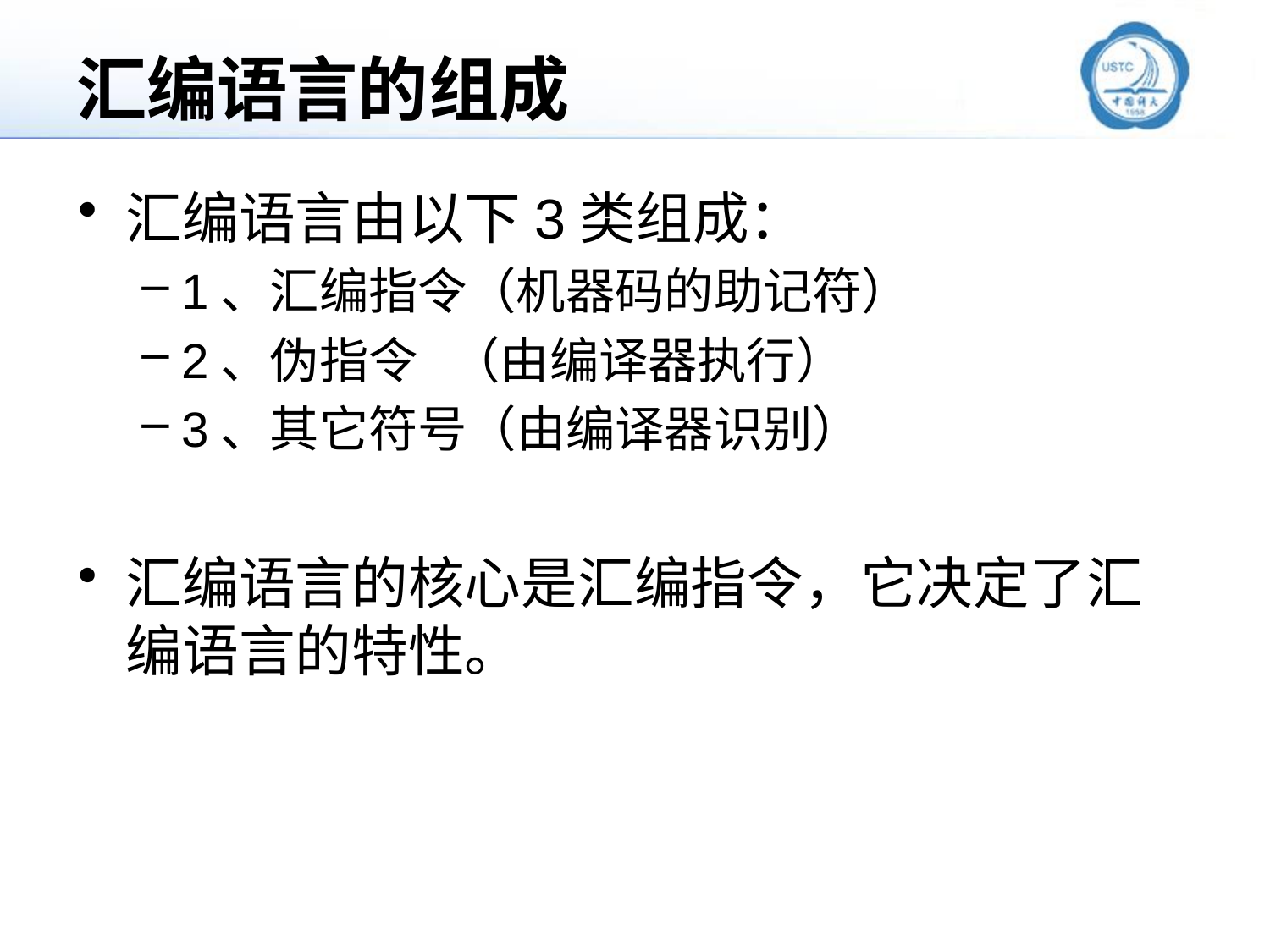

# 汇编语言的组成
汇编语言由以下3类组成：
1、汇编指令（机器码的助记符）
2、伪指令   （由编译器执行）
3、其它符号（由编译器识别）

汇编语言的核心是汇编指令，它决定了汇编语言的特性。